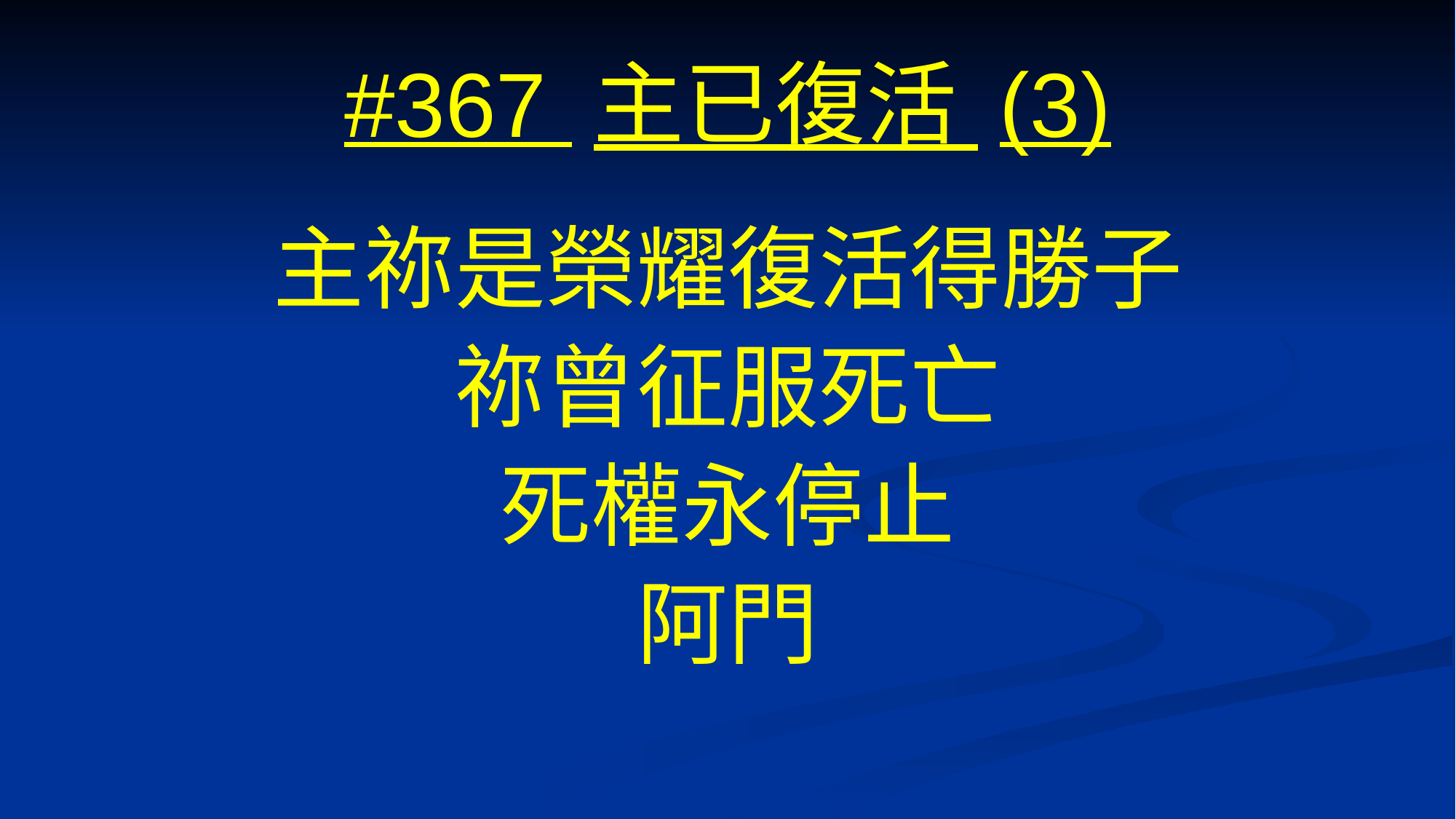

# #367 主已復活 (3)
主祢是榮耀復活得勝子
祢曾征服死亡
死權永停止
阿門